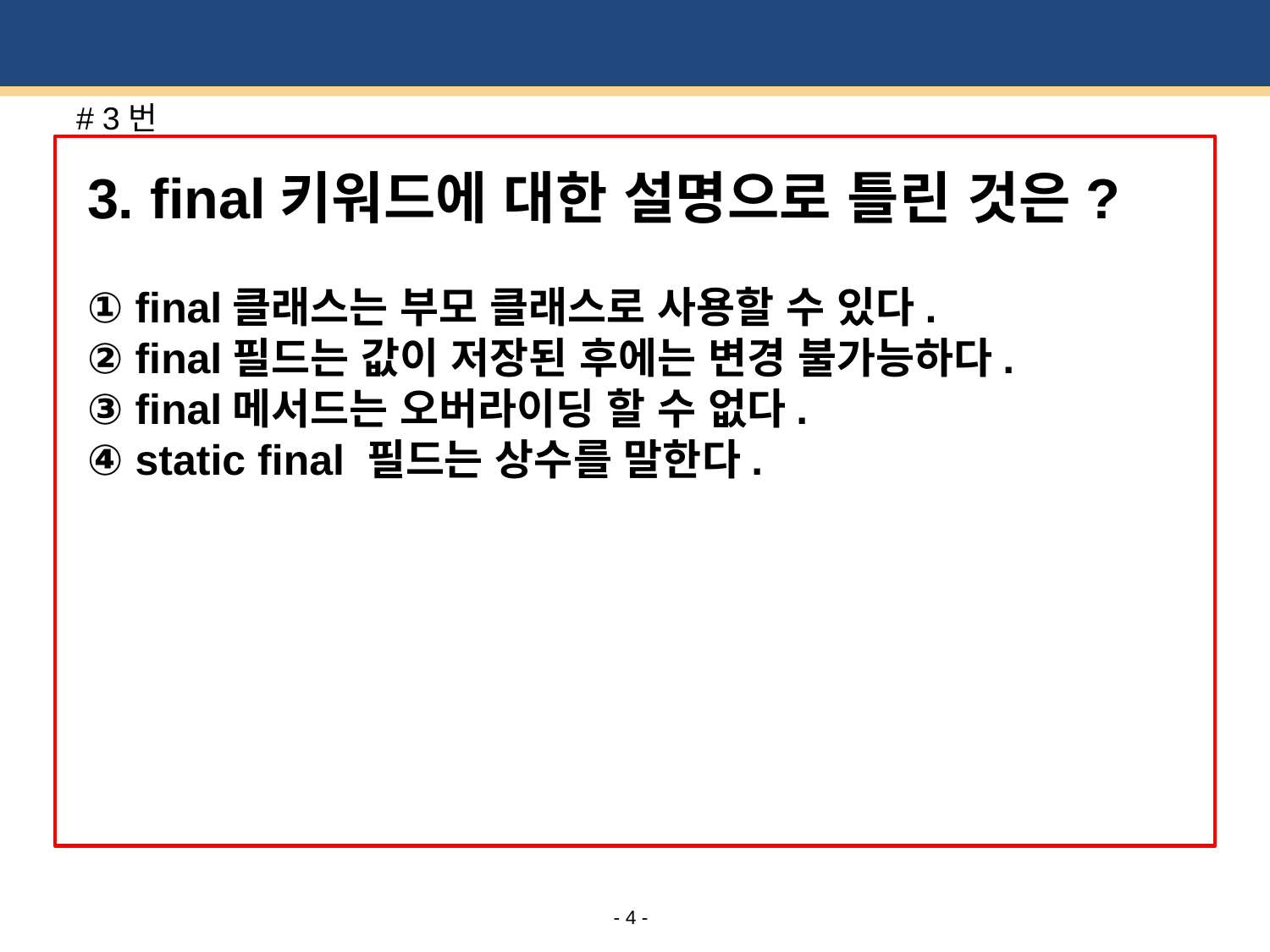

# # 3번

3. final키워드에 대한 설명으로 틀린 것은?

① final클래스는 부모 클래스로 사용할 수 있다.
② final필드는 값이 저장된 후에는 변경 불가능하다.
③ final메서드는 오버라이딩 할 수 없다.
④ static final 필드는 상수를 말한다.